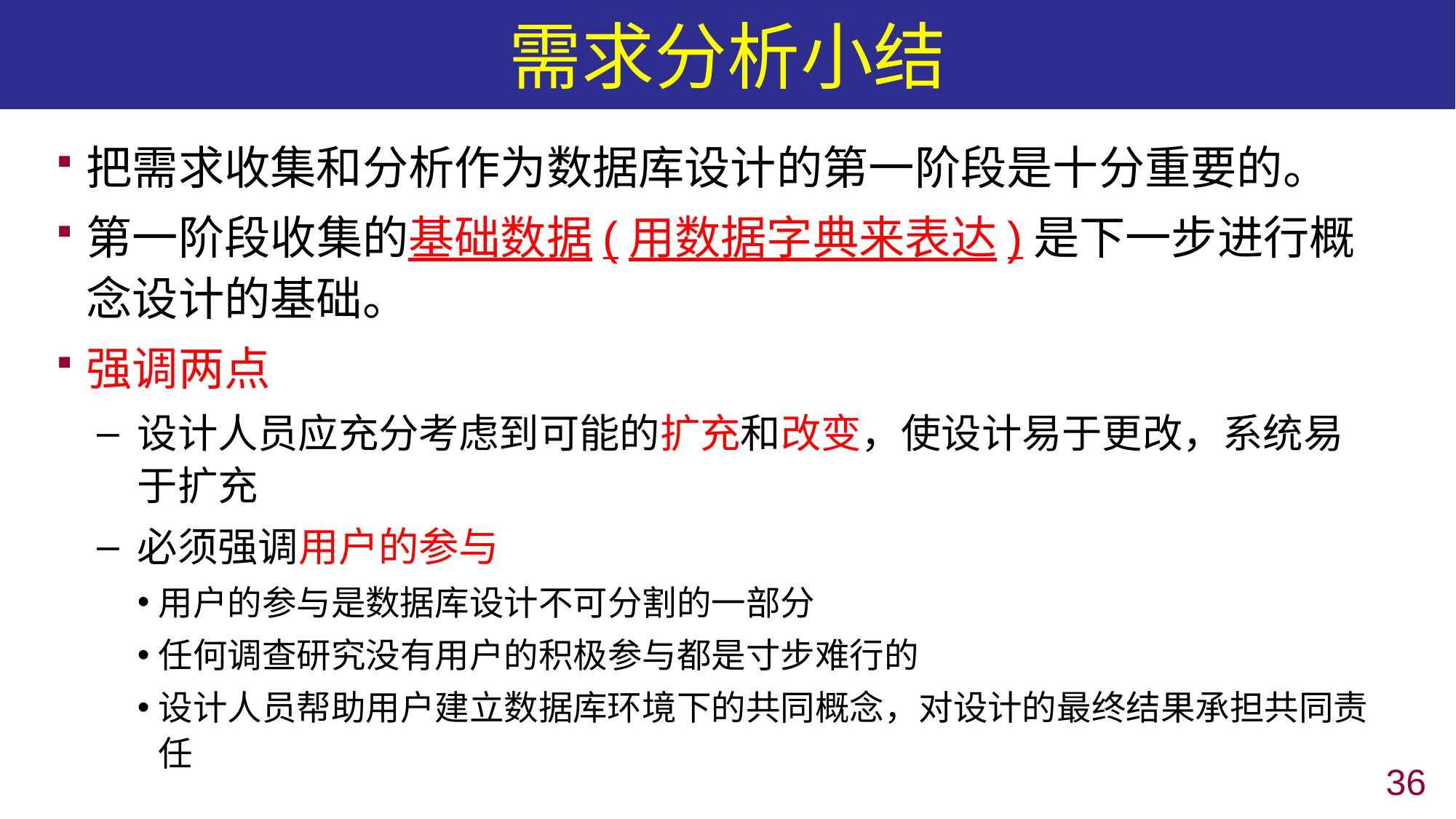

# 需求分析小结
把需求收集和分析作为数据库设计的第一阶段是十分重要的。
第一阶段收集的基础数据(用数据字典来表达)是下一步进行概念设计的基础。
强调两点
设计人员应充分考虑到可能的扩充和改变，使设计易于更改，系统易于扩充
必须强调用户的参与
用户的参与是数据库设计不可分割的一部分
任何调查研究没有用户的积极参与都是寸步难行的
设计人员帮助用户建立数据库环境下的共同概念，对设计的最终结果承担共同责任

36